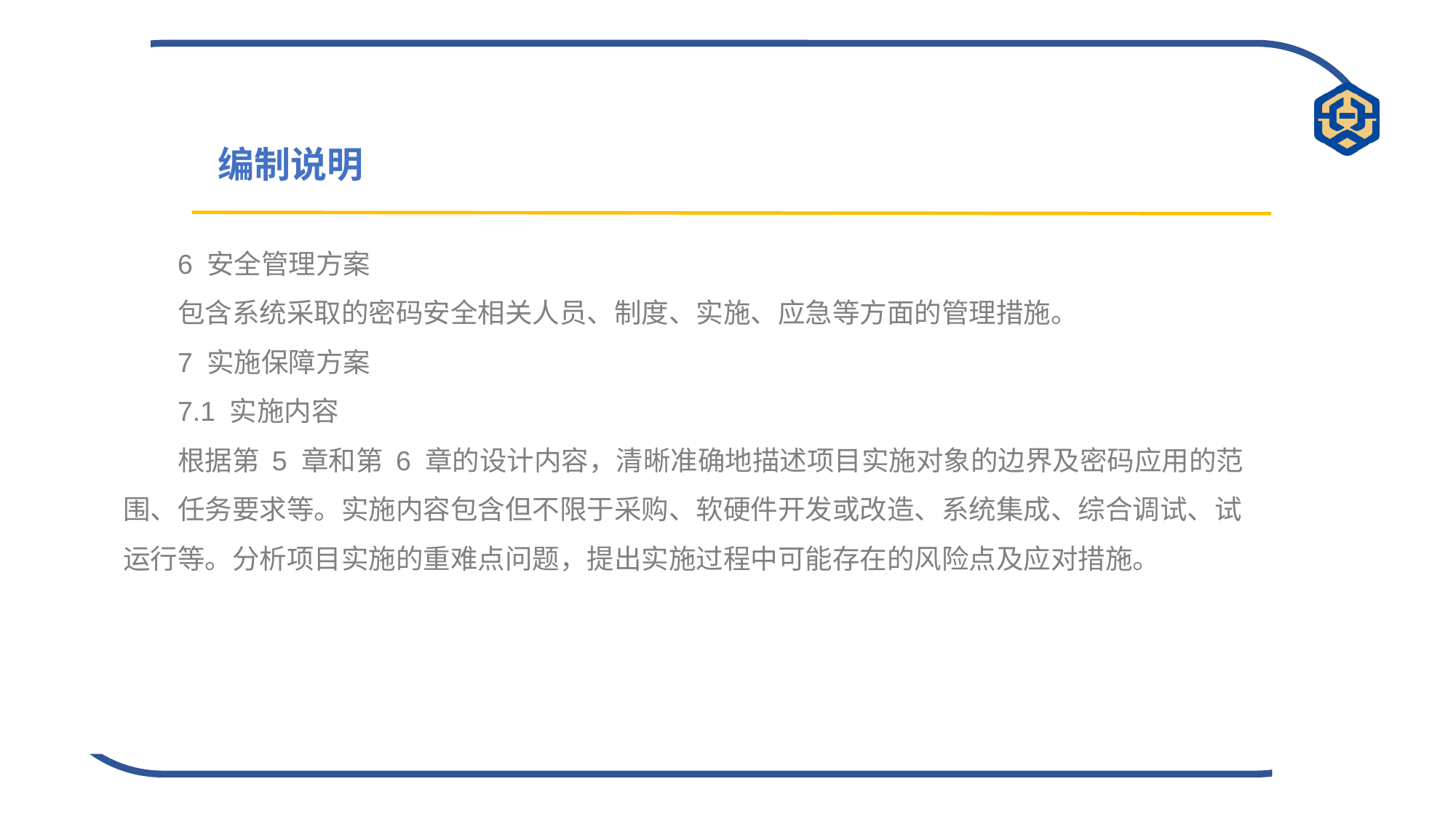

编制说明
6 安全管理方案
包含系统采取的密码安全相关人员、制度、实施、应急等方面的管理措施。
7 实施保障方案
7.1 实施内容
根据第 5 章和第 6 章的设计内容，清晰准确地描述项目实施对象的边界及密码应用的范围、任务要求等。实施内容包含但不限于采购、软硬件开发或改造、系统集成、综合调试、试运行等。分析项目实施的重难点问题，提出实施过程中可能存在的风险点及应对措施。